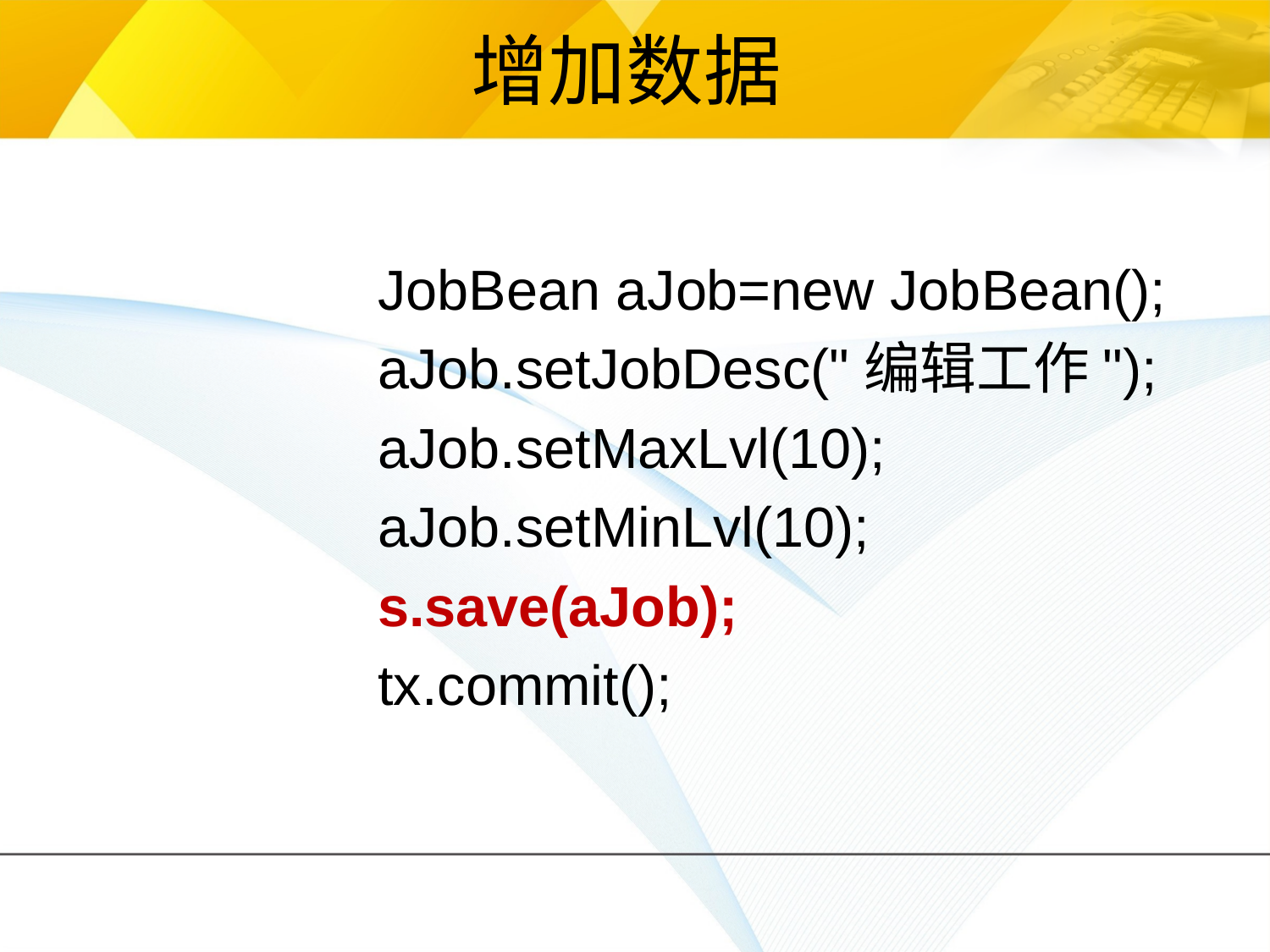

# 增加数据

			JobBean aJob=new JobBean();
			aJob.setJobDesc("编辑工作");
			aJob.setMaxLvl(10);
			aJob.setMinLvl(10);
			s.save(aJob);
			tx.commit();

31